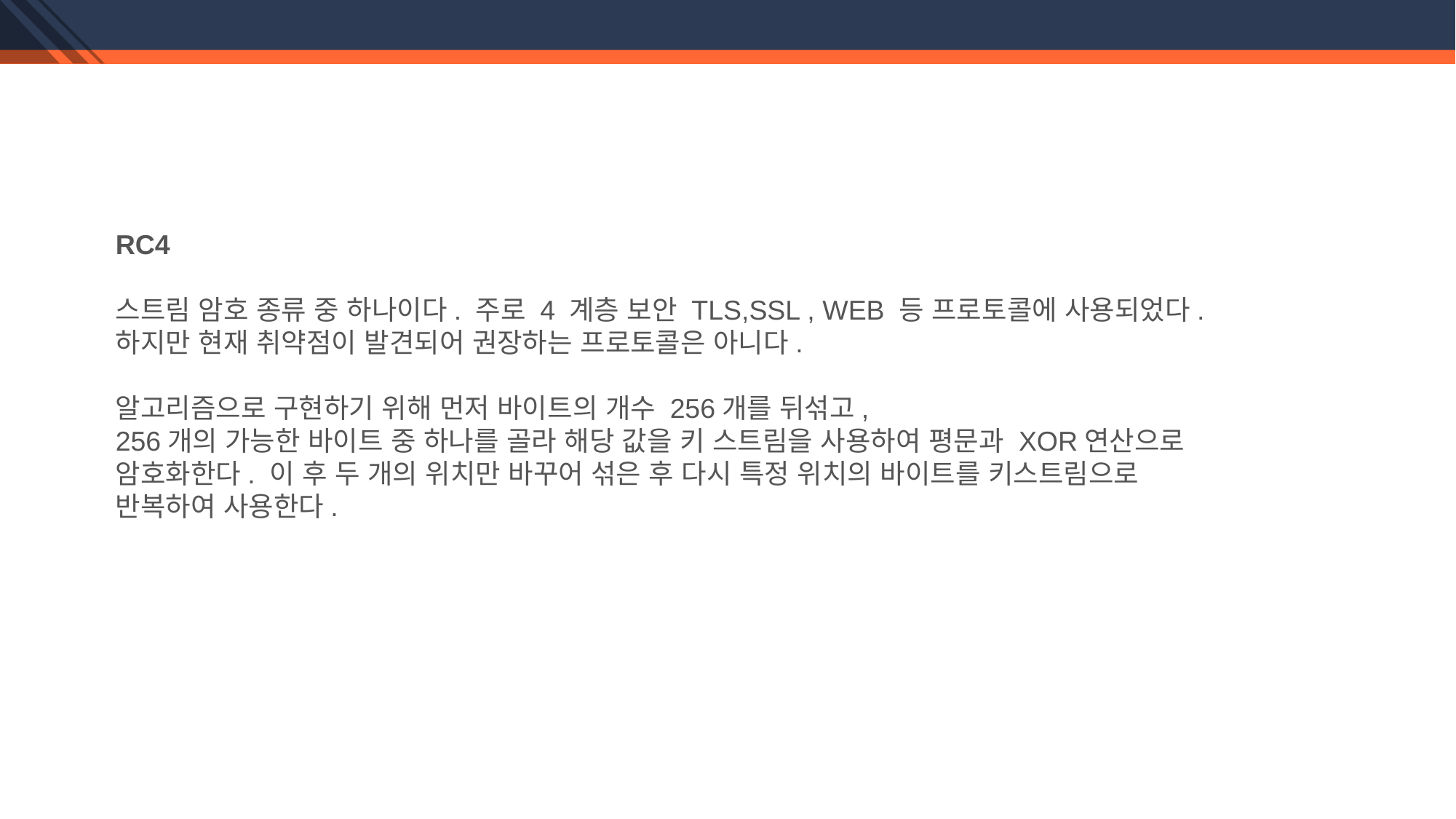

RC4

스트림 암호 종류 중 하나이다. 주로 4 계층 보안 TLS,SSL , WEB 등 프로토콜에 사용되었다. 하지만 현재 취약점이 발견되어 권장하는 프로토콜은 아니다.
알고리즘으로 구현하기 위해 먼저 바이트의 개수 256개를 뒤섞고,
256개의 가능한 바이트 중 하나를 골라 해당 값을 키 스트림을 사용하여 평문과 XOR연산으로 암호화한다. 이 후 두 개의 위치만 바꾸어 섞은 후 다시 특정 위치의 바이트를 키스트림으로 반복하여 사용한다.